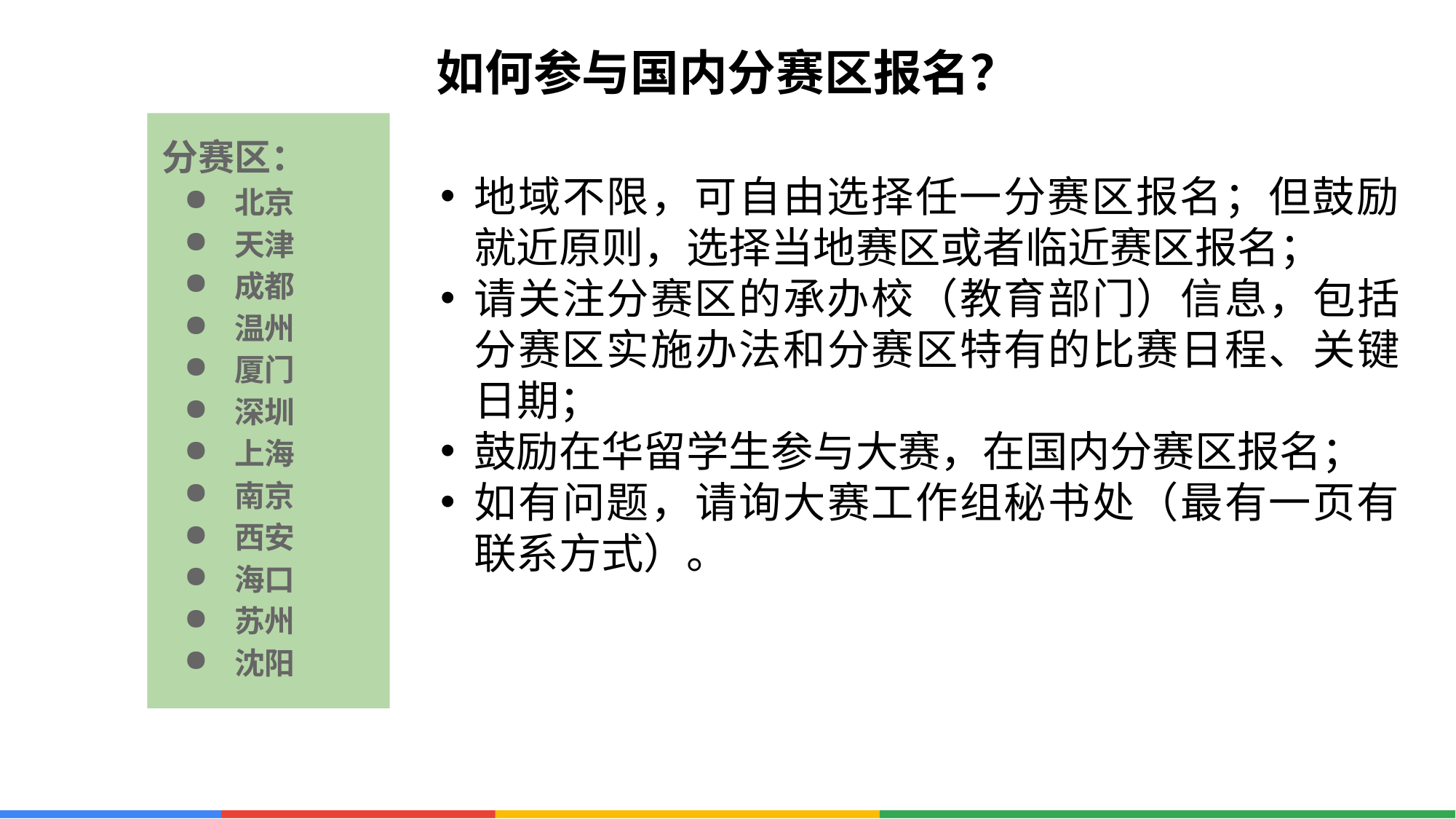

如何参与国内分赛区报名？
分赛区：
北京
天津
成都
温州
厦门
深圳
上海
南京
西安
海口
苏州
沈阳
地域不限，可自由选择任一分赛区报名；但鼓励就近原则，选择当地赛区或者临近赛区报名；
请关注分赛区的承办校（教育部门）信息，包括分赛区实施办法和分赛区特有的比赛日程、关键日期；
鼓励在华留学生参与大赛，在国内分赛区报名；
如有问题，请询大赛工作组秘书处（最有一页有联系方式）。